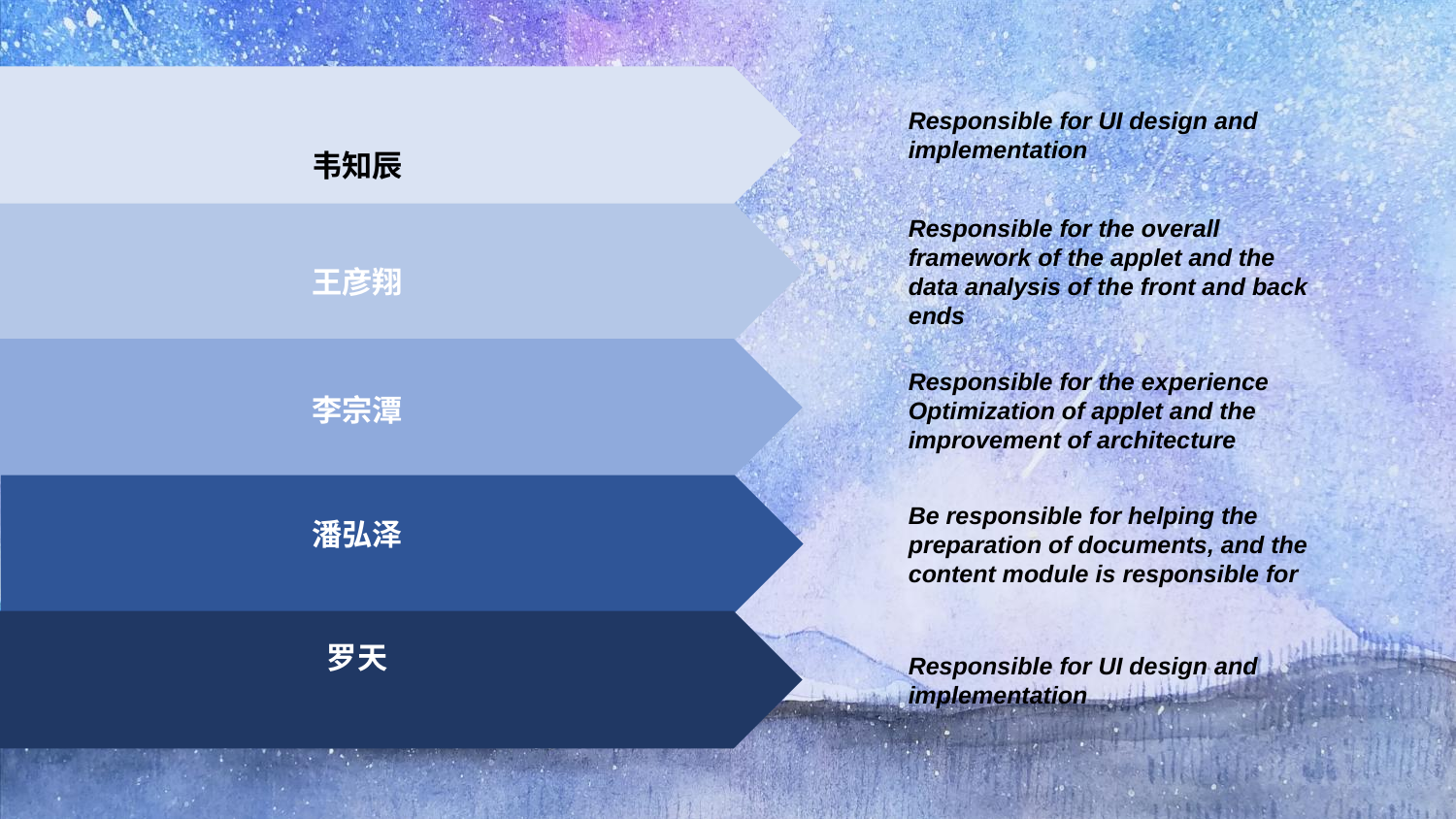

Responsible for UI design and implementation
韦知辰

Responsible for the overall framework of the applet and the data analysis of the front and back ends
王彦翔

Responsible for the experience Optimization of applet and the improvement of architecture
李宗潭

Be responsible for helping the preparation of documents, and the content module is responsible for
潘弘泽

罗天
Responsible for UI design and implementation